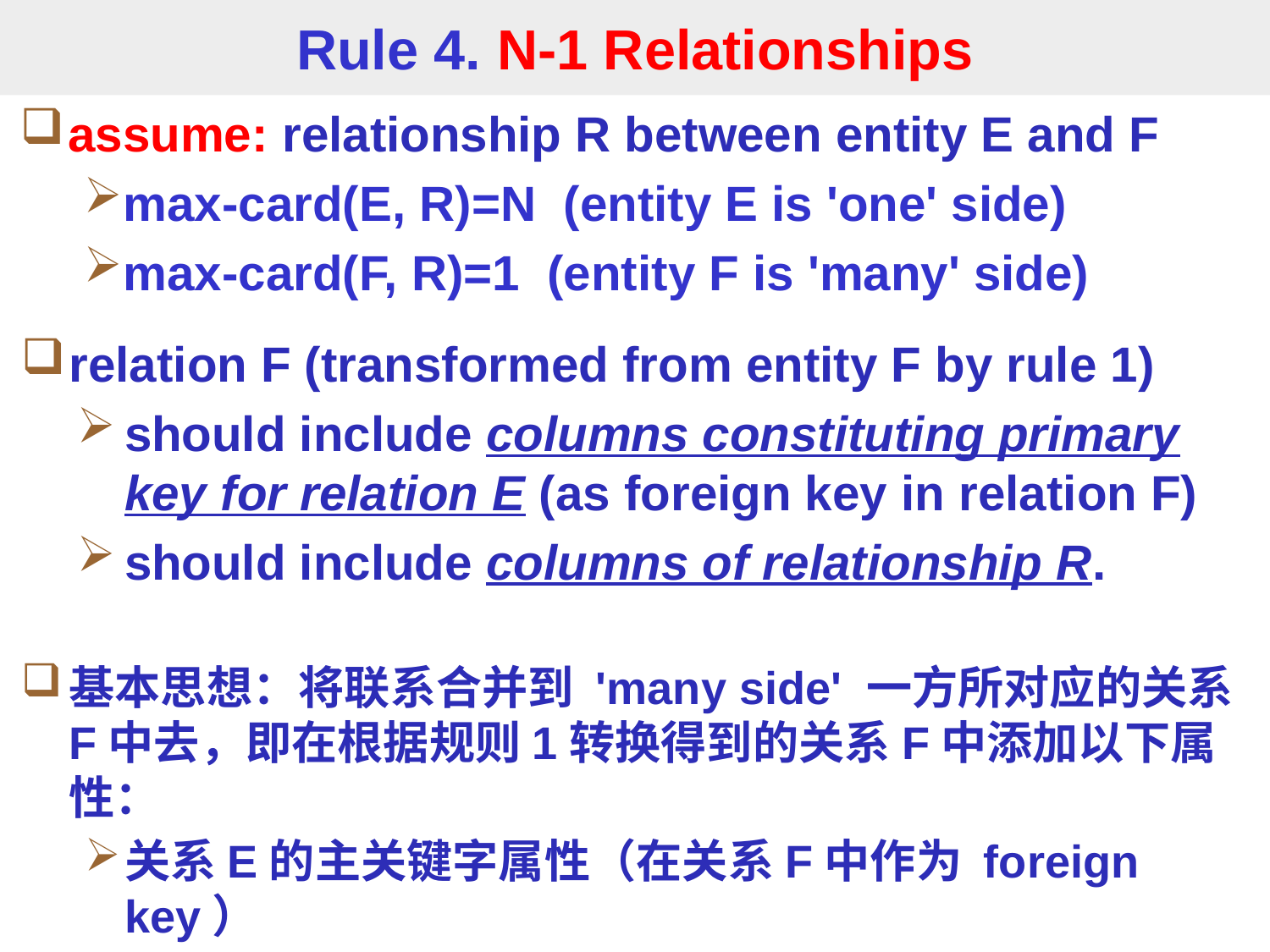

# Rule 4. N-1 Relationships
assume: relationship R between entity E and F
max-card(E, R)=N  (entity E is 'one' side)
max-card(F, R)=1  (entity F is 'many' side)
relation F (transformed from entity F by rule 1)
should include columns constituting primary key for relation E (as foreign key in relation F)
should include columns of relationship R.
基本思想：将联系合并到 'many side' 一方所对应的关系F中去，即在根据规则1转换得到的关系F中添加以下属性：
关系E的主关键字属性（在关系F中作为 foreign key）
联系R上的所有属性